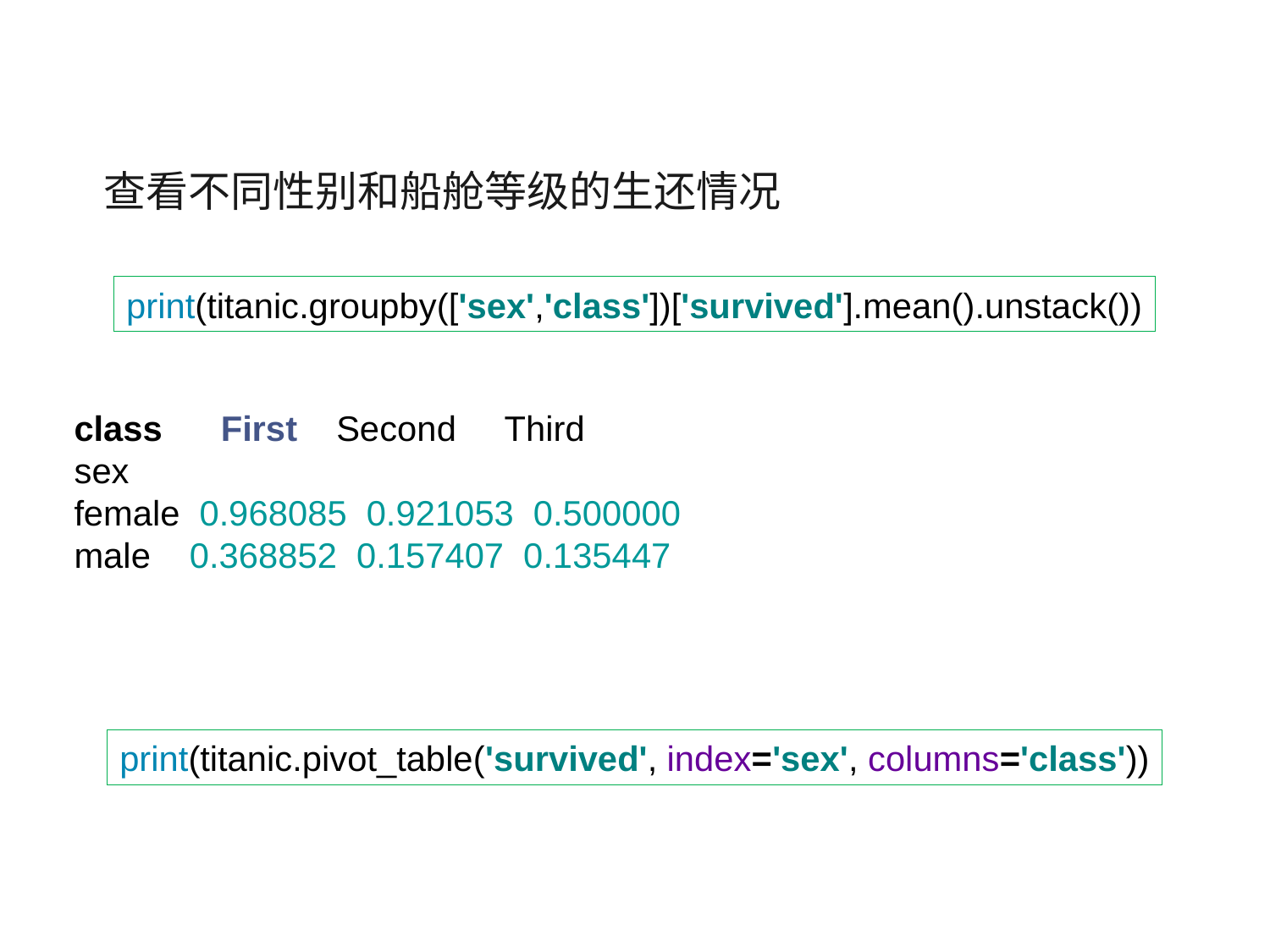

查看不同性别和船舱等级的生还情况
print(titanic.groupby(['sex','class'])['survived'].mean().unstack())
class      First    Second     Third
sex
female  0.968085  0.921053  0.500000
male    0.368852  0.157407  0.135447
print(titanic.pivot_table('survived', index='sex', columns='class'))
102